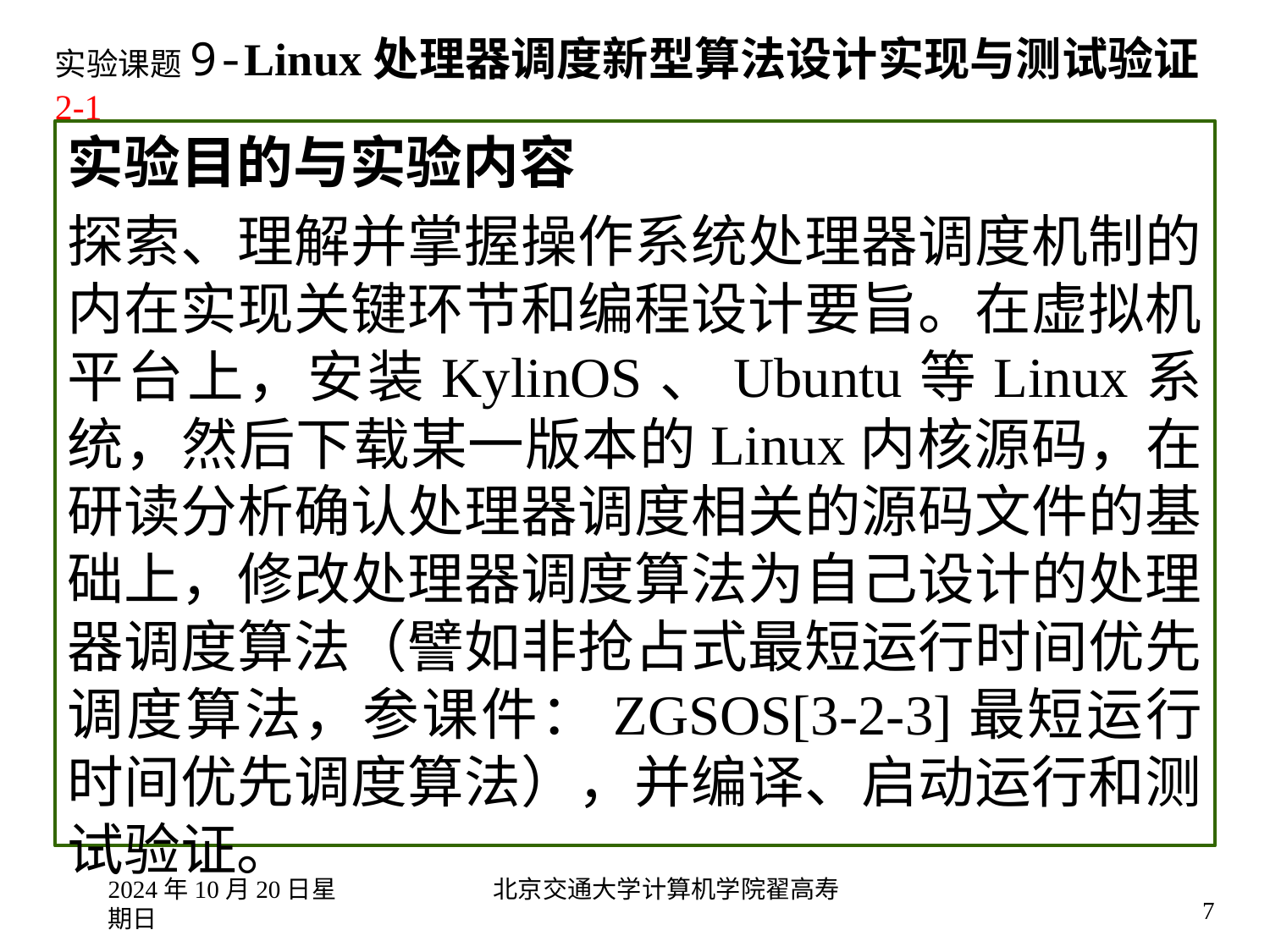

# 实验课题9-Linux处理器调度新型算法设计实现与测试验证2-1
实验目的与实验内容
探索、理解并掌握操作系统处理器调度机制的内在实现关键环节和编程设计要旨。在虚拟机平台上，安装KylinOS、Ubuntu等Linux系统，然后下载某一版本的Linux内核源码，在研读分析确认处理器调度相关的源码文件的基础上，修改处理器调度算法为自己设计的处理器调度算法（譬如非抢占式最短运行时间优先调度算法，参课件：ZGSOS[3-2-3]最短运行时间优先调度算法），并编译、启动运行和测试验证。
2024年10月20日星期日
北京交通大学计算机学院翟高寿
7